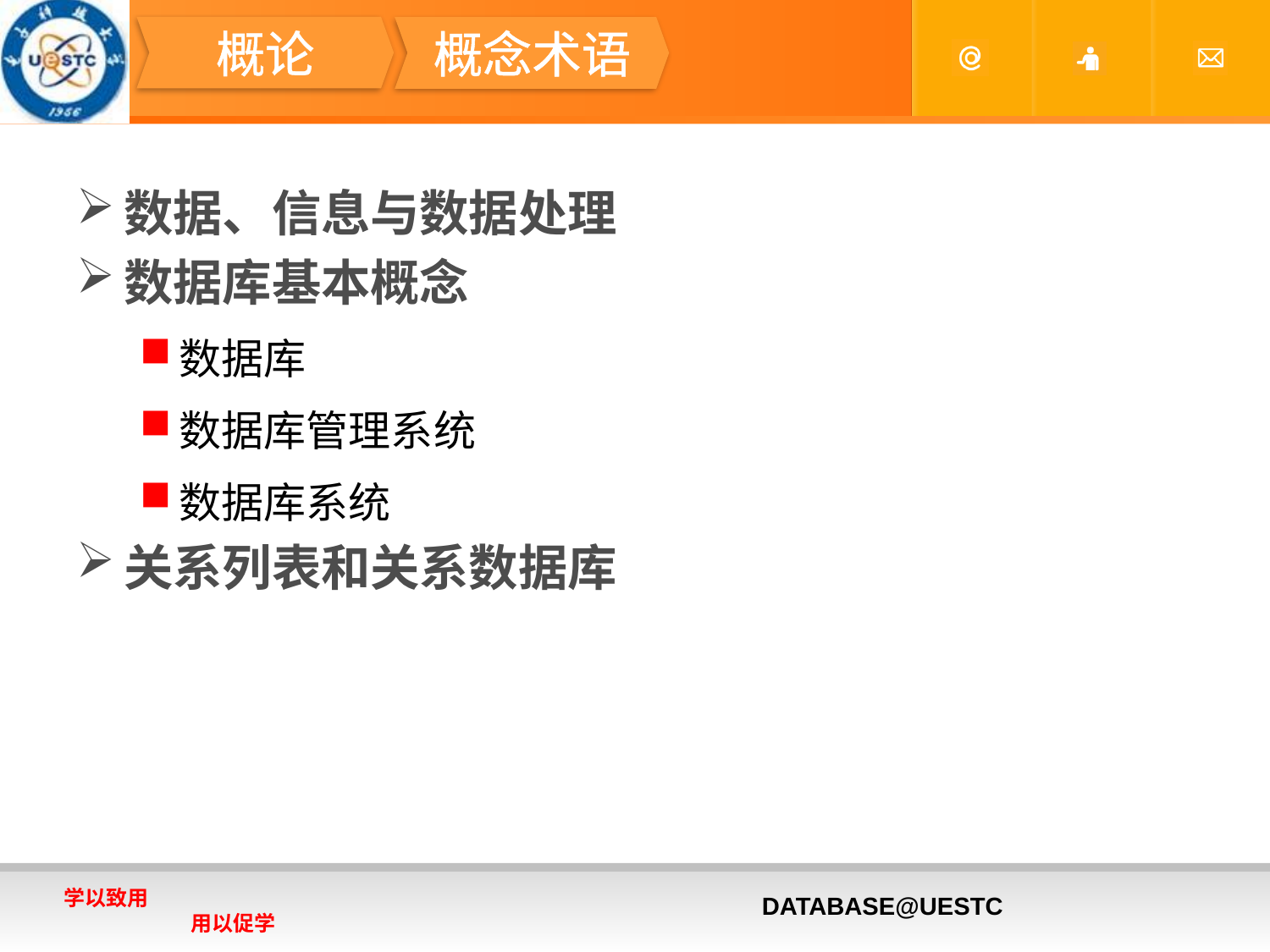

#
概论
概念术语
数据、信息与数据处理
数据库基本概念
数据库
数据库管理系统
数据库系统
关系列表和关系数据库